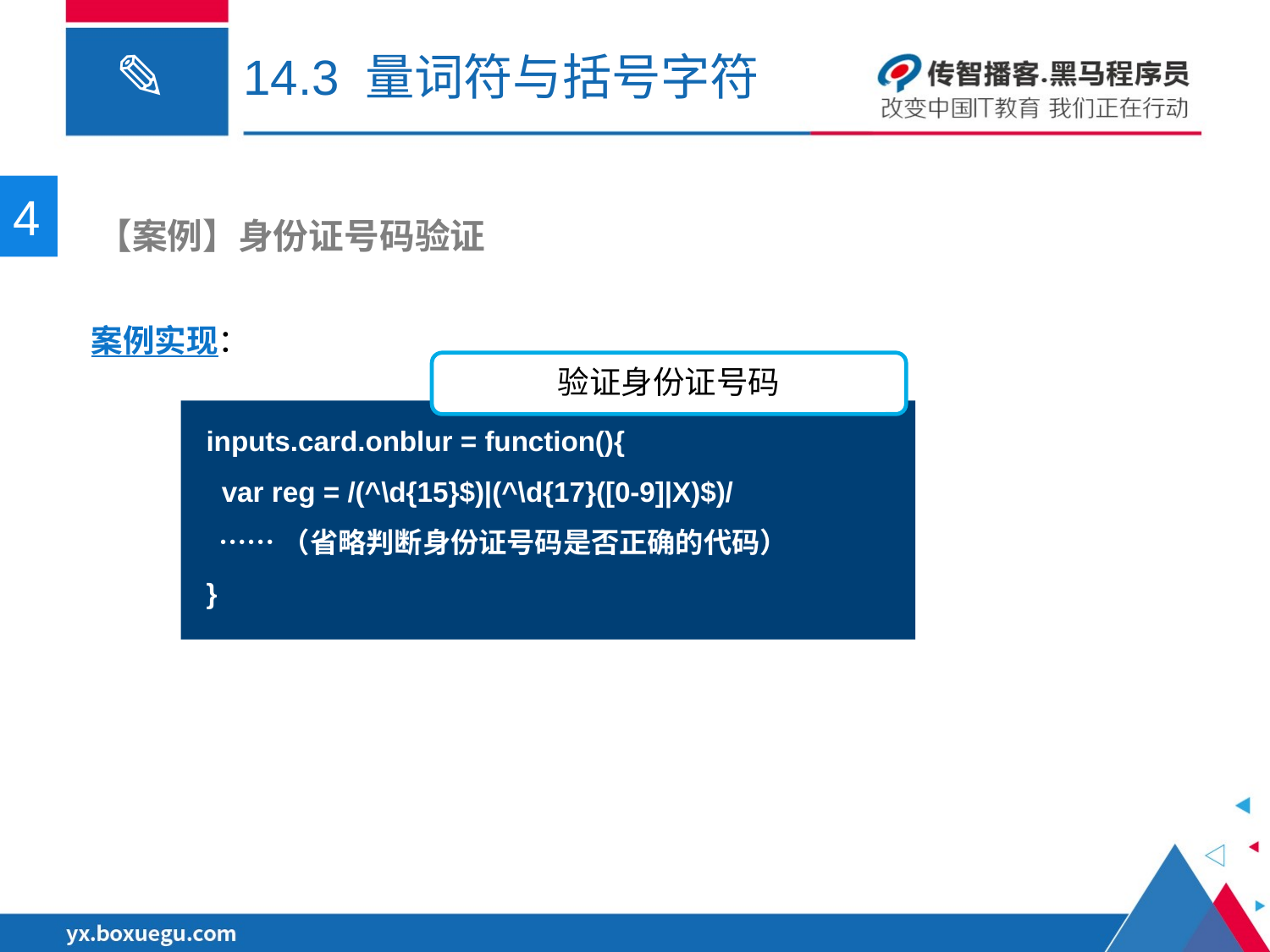

# 14.3 量词符与括号字符

4
  【案例】身份证号码验证
案例实现：
验证身份证号码

inputs.card.onblur = function(){
  var reg = /(^\d{15}$)|(^\d{17}([0-9]|X)$)/
  ……（省略判断身份证号码是否正确的代码）
}